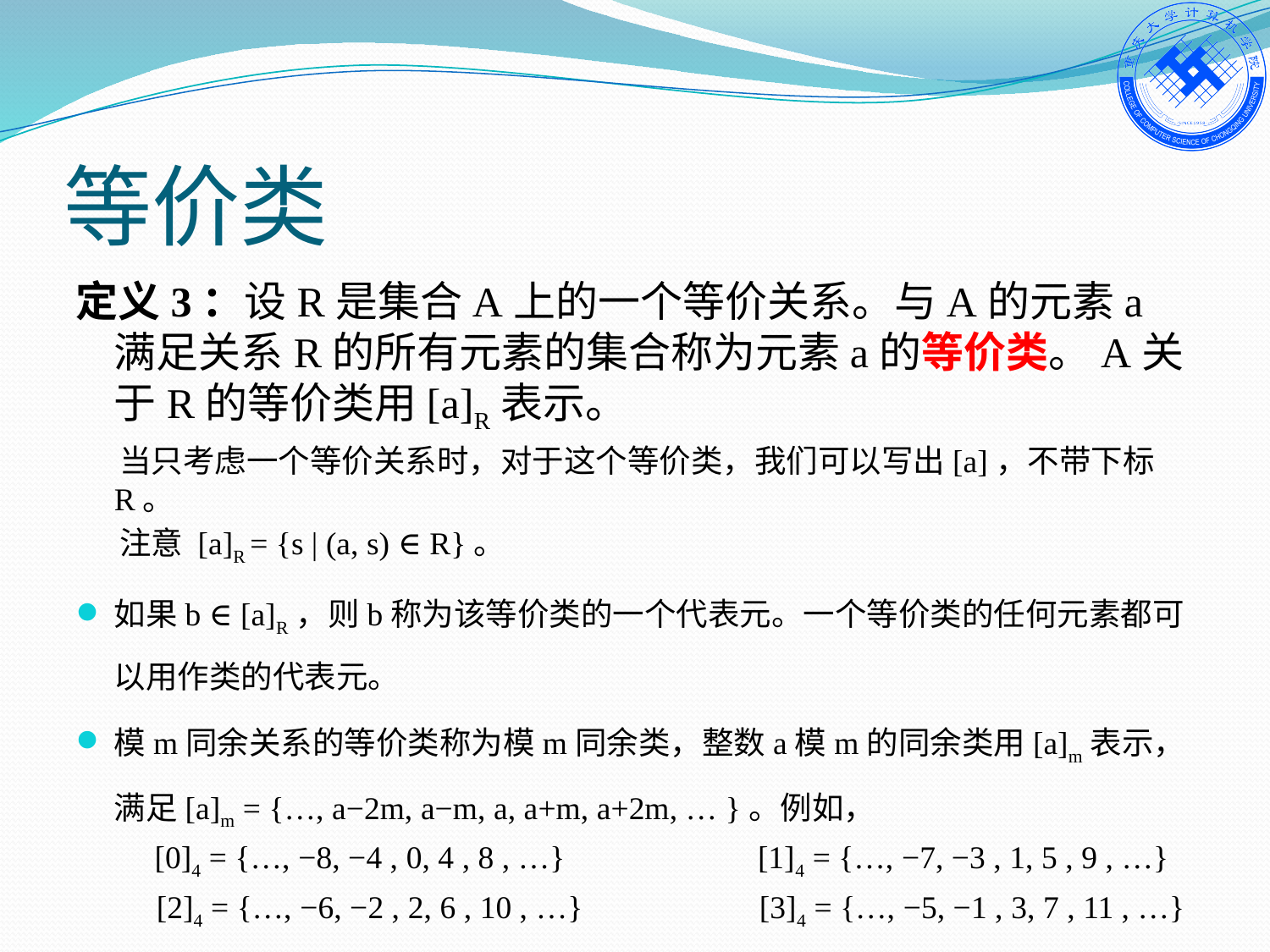

# 等价类
定义3：设R是集合A上的一个等价关系。与A的元素a满足关系R的所有元素的集合称为元素a的等价类。A关于R的等价类用[a]R表示。
     当只考虑一个等价关系时，对于这个等价类，我们可以写出[a]，不带下标R。
     注意 [a]R = {s | (a, s) ∈ R}。
如果b ∈ [a]R，则b称为该等价类的一个代表元。一个等价类的任何元素都可以用作类的代表元。
模m同余关系的等价类称为模m同余类，整数a模m的同余类用[a]m表示，满足[a]m = {…, a−2m, a−m, a, a+m, a+2m, … }。例如，
   [0]4 = {…, −8, −4 , 0, 4 , 8 , …}                        [1]4 = {…, −7, −3 , 1, 5 , 9 , …}
          [2]4 = {…, −6, −2 , 2, 6 , 10 , …}                      [3]4 = {…, −5, −1 , 3, 7 , 11 , …}